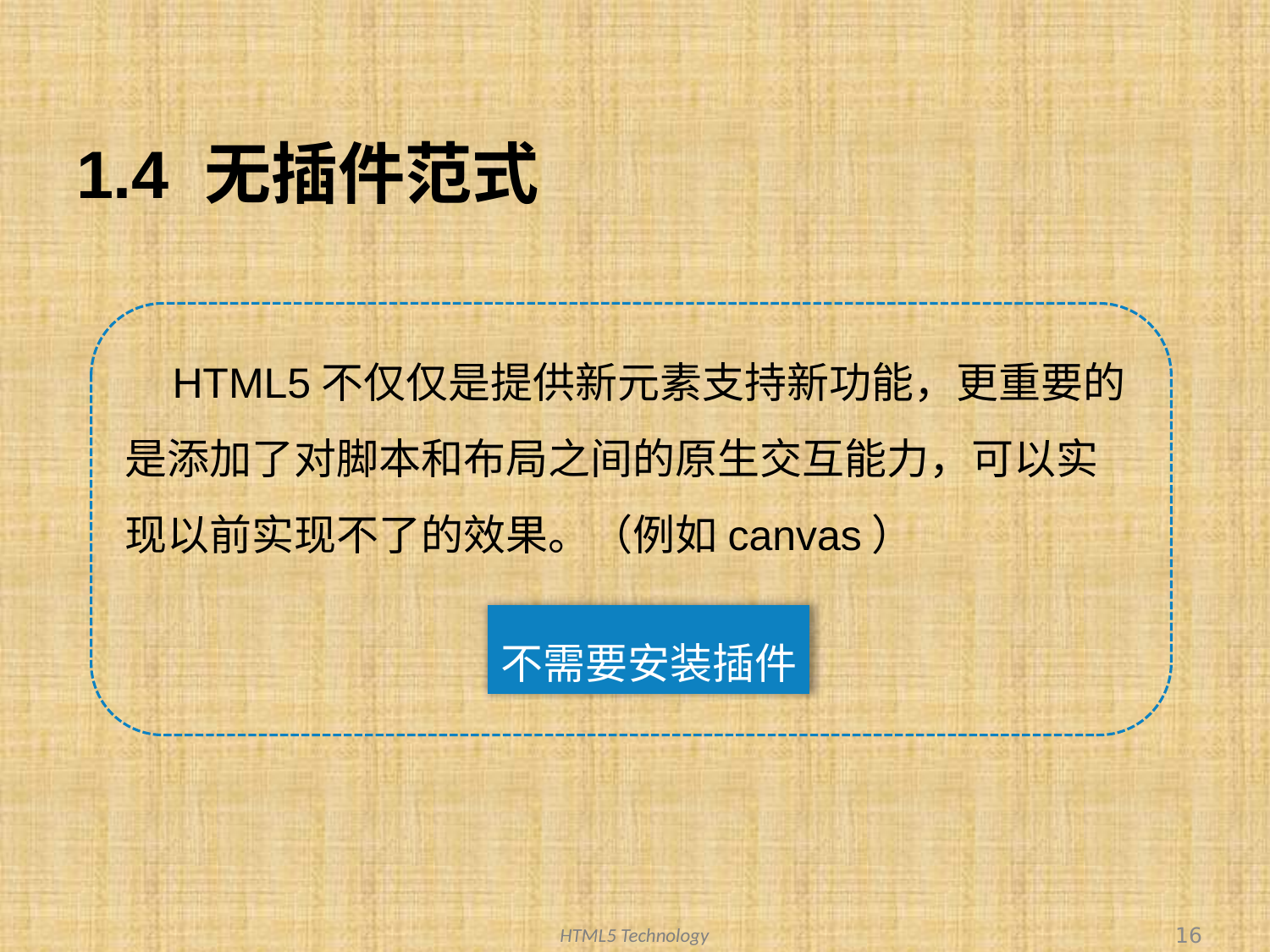

# 1.4 无插件范式
    HTML5不仅仅是提供新元素支持新功能，更重要的是添加了对脚本和布局之间的原生交互能力，可以实现以前实现不了的效果。（例如canvas）
不需要安装插件
16
HTML5 Technology